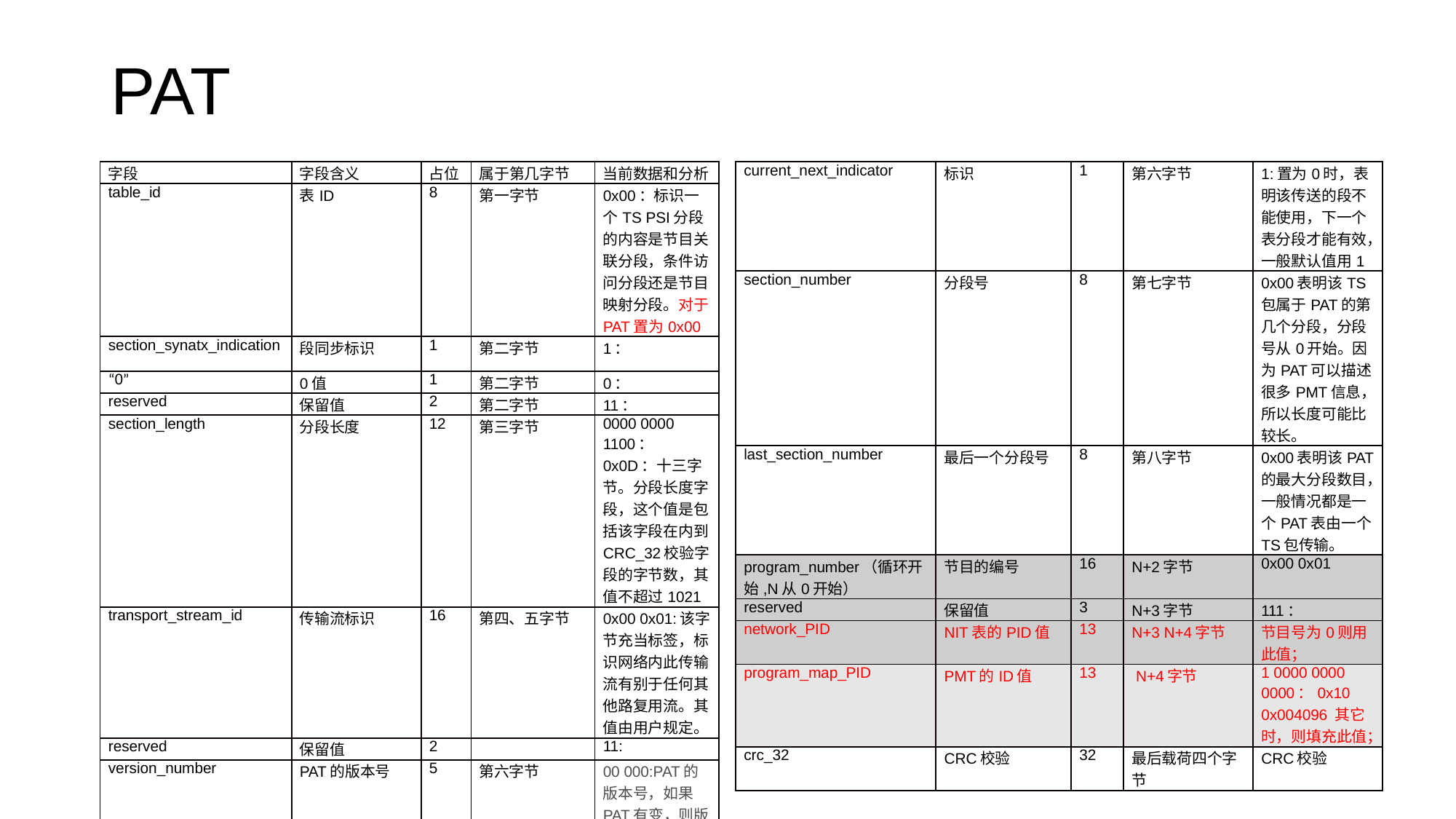

# PAT
| 字段 | 字段含义 | 占位 | 属于第几字节 | 当前数据和分析 |
| --- | --- | --- | --- | --- |
| table\_id | 表ID | 8 | 第一字节 | 0x00：标识一个TS PSI分段的内容是节目关联分段，条件访问分段还是节目映射分段。对于PAT置为0x00 |
| section\_synatx\_indication | 段同步标识 | 1 | 第二字节 | 1： |
| “0” | 0值 | 1 | 第二字节 | 0： |
| reserved | 保留值 | 2 | 第二字节 | 11： |
| section\_length | 分段长度 | 12 | 第三字节 | 0000 0000 1100：0x0D：十三字节。分段长度字段，这个值是包括该字段在内到CRC\_32校验字段的字节数，其值不超过1021 |
| transport\_stream\_id | 传输流标识 | 16 | 第四、五字节 | 0x00 0x01:该字节充当标签，标识网络内此传输流有别于任何其他路复用流。其值由用户规定。 |
| reserved | 保留值 | 2 |  | 11: |
| version\_number | PAT的版本号 | 5 | 第六字节 | 00 000:PAT的版本号，如果PAT有变，则版本号加1 |
| current\_next\_indicator | 标识 | 1 | 第六字节 | 1:置为0时，表明该传送的段不能使用，下一个表分段才能有效，一般默认值用1 |
| --- | --- | --- | --- | --- |
| section\_number | 分段号 | 8 | 第七字节 | 0x00表明该TS包属于PAT的第几个分段，分段号从0开始。因为PAT可以描述很多PMT信息，所以长度可能比较长。 |
| last\_section\_number | 最后一个分段号 | 8 | 第八字节 | 0x00表明该PAT的最大分段数目，一般情况都是一个PAT表由一个TS包传输。 |
| program\_number（循环开始,N从0开始） | 节目的编号 | 16 | N+2字节 | 0x00 0x01 |
| reserved | 保留值 | 3 | N+3字节 | 111： |
| network\_PID | NIT表的PID值 | 13 | N+3 N+4字节 | 节目号为0则用此值； |
| program\_map\_PID | PMT的ID值 | 13 | N+4字节 | 1 0000 0000 0000：0x10 0x004096 其它时，则填充此值； |
| crc\_32 | CRC校验 | 32 | 最后载荷四个字节 | CRC校验 |